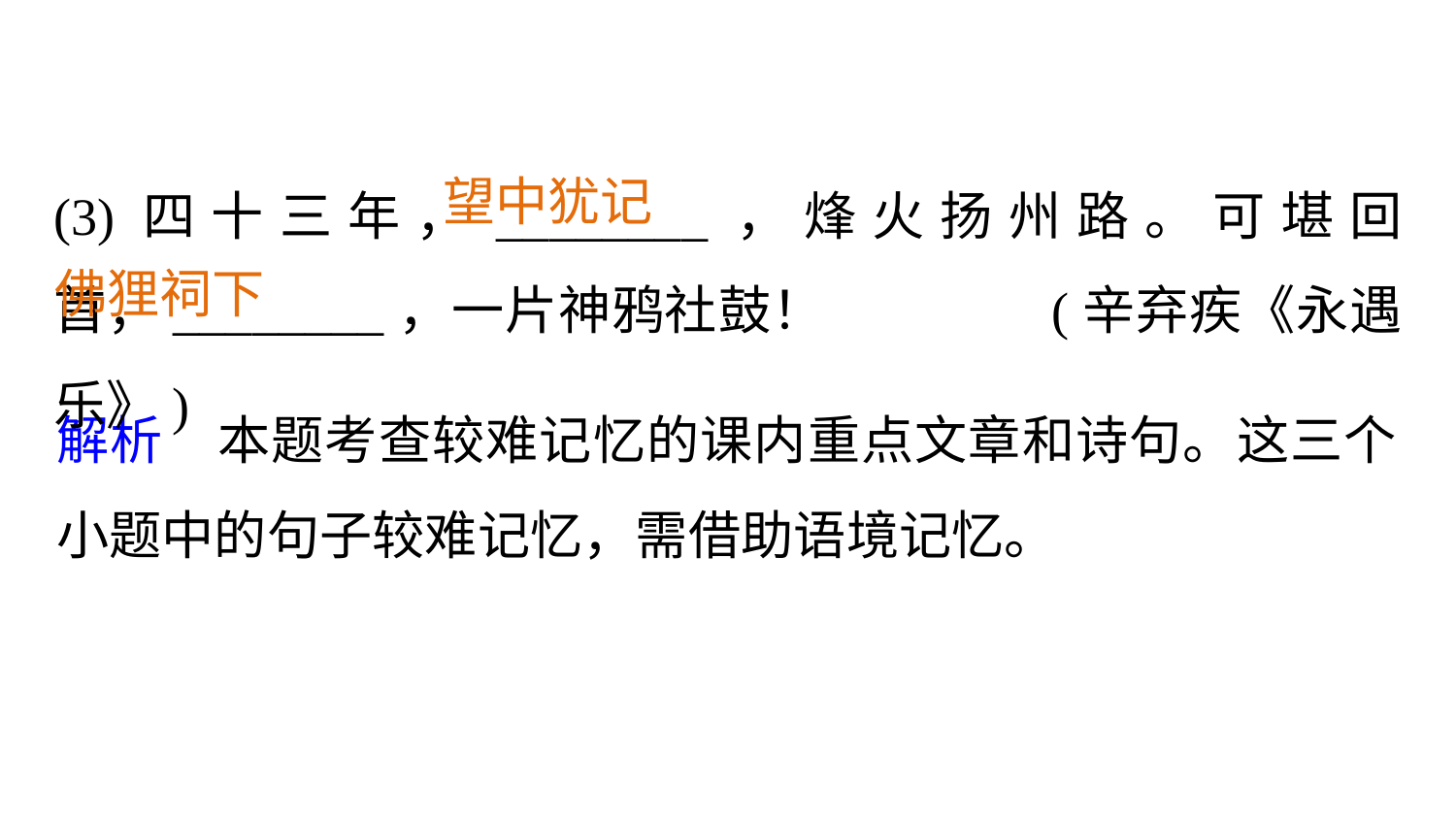

(3)四十三年，________，烽火扬州路。可堪回首，________，一片神鸦社鼓！                 (辛弃疾《永遇乐》)
望中犹记
佛狸祠下
解析　本题考查较难记忆的课内重点文章和诗句。这三个小题中的句子较难记忆，需借助语境记忆。